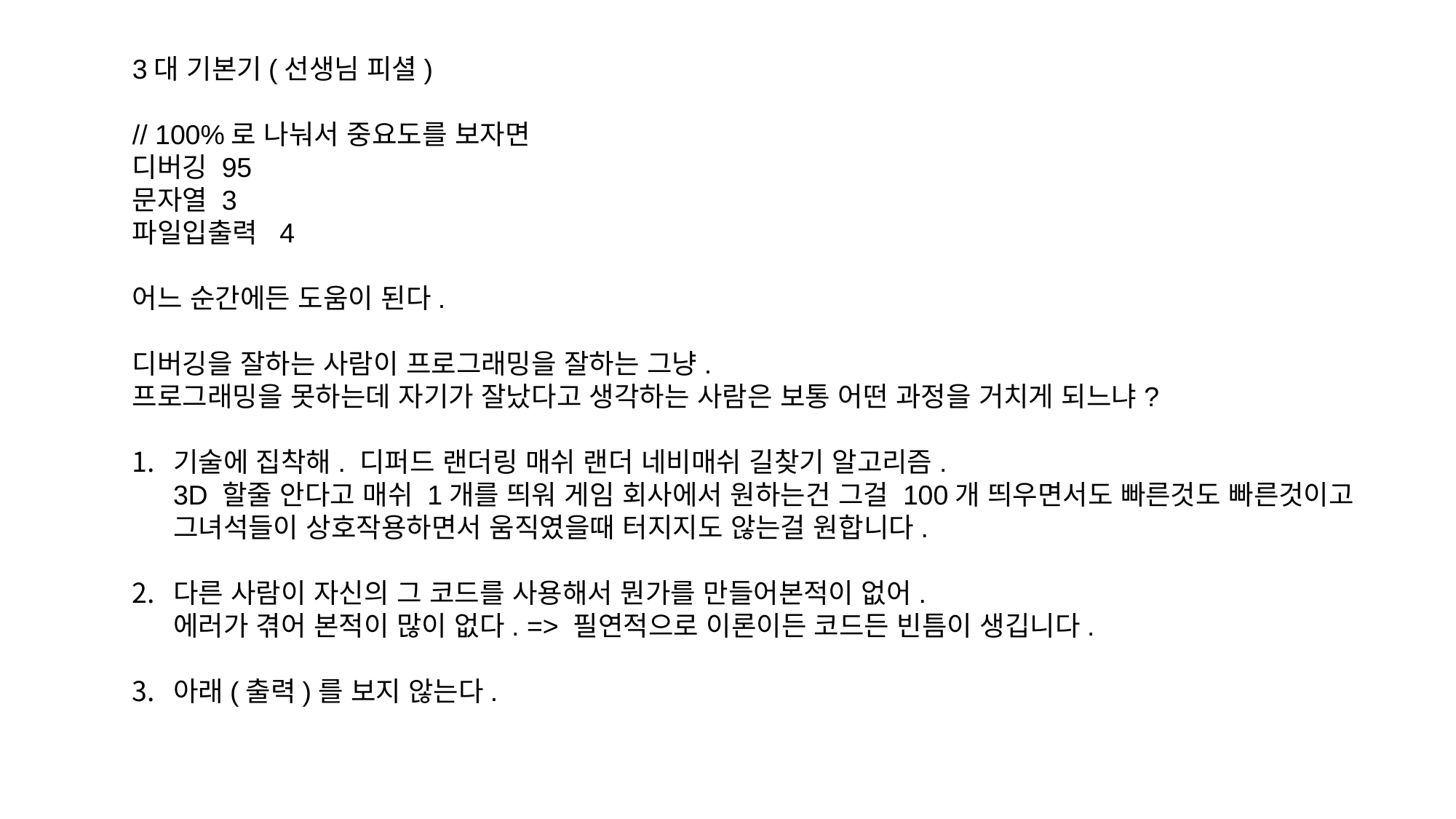

3대 기본기(선생님 피셜)

// 100%로 나눠서 중요도를 보자면
디버깅 95
문자열 3
파일입출력  4

어느 순간에든 도움이 된다.

디버깅을 잘하는 사람이 프로그래밍을 잘하는 그냥.
프로그래밍을 못하는데 자기가 잘났다고 생각하는 사람은 보통 어떤 과정을 거치게 되느냐?

기술에 집착해. 디퍼드 랜더링 매쉬 랜더 네비매쉬 길찾기 알고리즘.
3D 할줄 안다고 매쉬 1개를 띄워 게임 회사에서 원하는건 그걸 100개 띄우면서도 빠른것도 빠른것이고
그녀석들이 상호작용하면서 움직였을때 터지지도 않는걸 원합니다.

다른 사람이 자신의 그 코드를 사용해서 뭔가를 만들어본적이 없어.
에러가 겪어 본적이 많이 없다. => 필연적으로 이론이든 코드든 빈틈이 생깁니다.
아래(출력)를 보지 않는다.